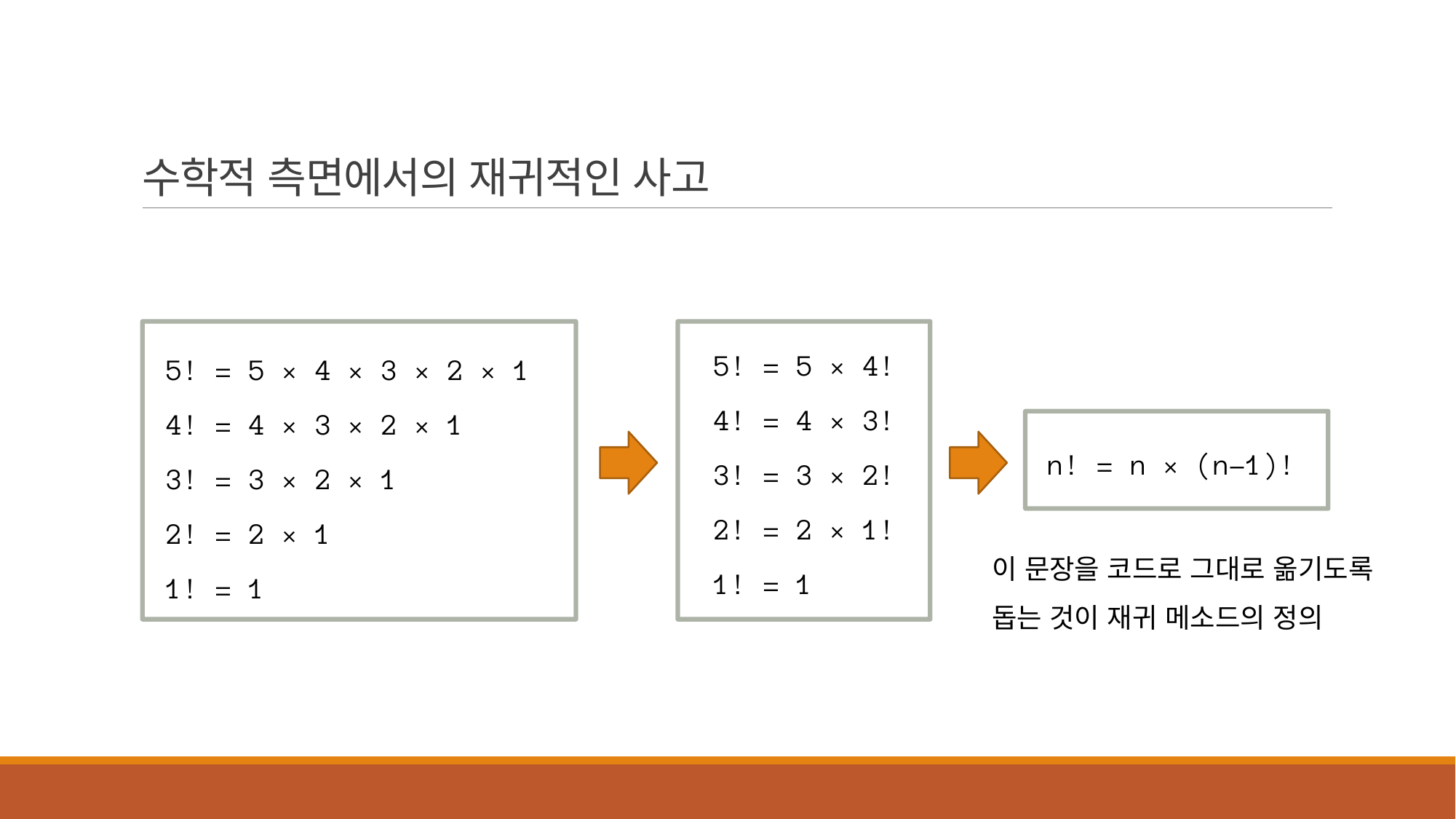

수학적 측면에서의 재귀적인 사고

5! = 5 × 4!
4! = 4 × 3!
3! = 3 × 2!
2! = 2 × 1!
1! = 1
5! = 5 × 4 × 3 × 2 × 1
4! = 4 × 3 × 2 × 1
3! = 3 × 2 × 1
2! = 2 × 1
1! = 1

n! = n × (n-1)!

이 문장을 코드로 그대로 옮기도록
돕는 것이 재귀 메소드의 정의